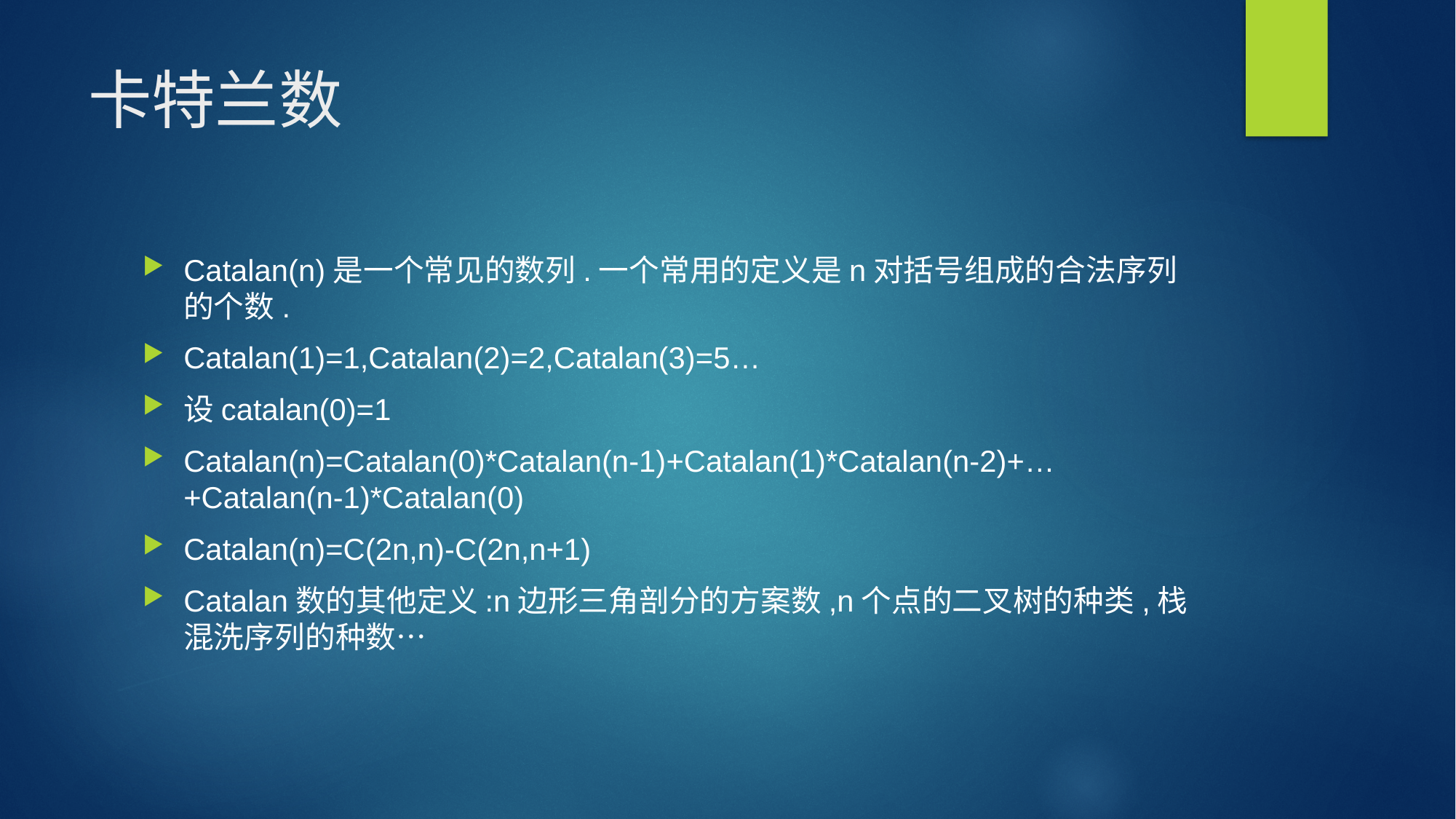

# 卡特兰数
Catalan(n)是一个常见的数列.一个常用的定义是n对括号组成的合法序列的个数.
Catalan(1)=1,Catalan(2)=2,Catalan(3)=5…
设catalan(0)=1
Catalan(n)=Catalan(0)*Catalan(n-1)+Catalan(1)*Catalan(n-2)+…+Catalan(n-1)*Catalan(0)
Catalan(n)=C(2n,n)-C(2n,n+1)
Catalan数的其他定义:n边形三角剖分的方案数,n个点的二叉树的种类,栈混洗序列的种数…